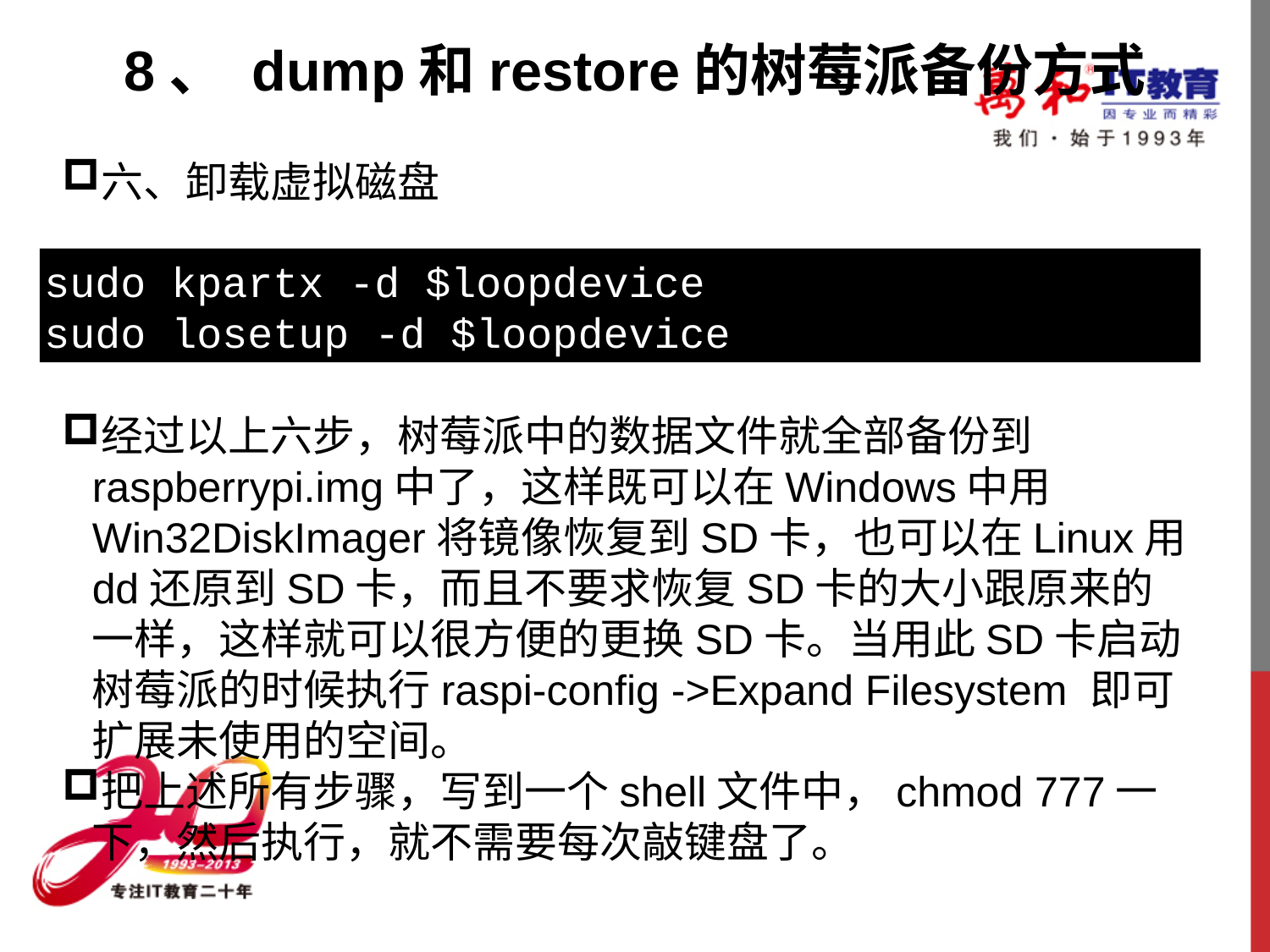

# 8、 dump和restore的树莓派备份方式
六、卸载虚拟磁盘

经过以上六步，树莓派中的数据文件就全部备份到raspberrypi.img中了，这样既可以在Windows中用Win32DiskImager将镜像恢复到SD卡，也可以在Linux用dd还原到SD卡，而且不要求恢复SD卡的大小跟原来的一样，这样就可以很方便的更换SD卡。当用此SD卡启动树莓派的时候执行raspi-config ->Expand Filesystem 即可扩展未使用的空间。
把上述所有步骤，写到一个shell文件中，chmod 777一下，然后执行，就不需要每次敲键盘了。
sudo kpartx -d $loopdevice
sudo losetup -d $loopdevice